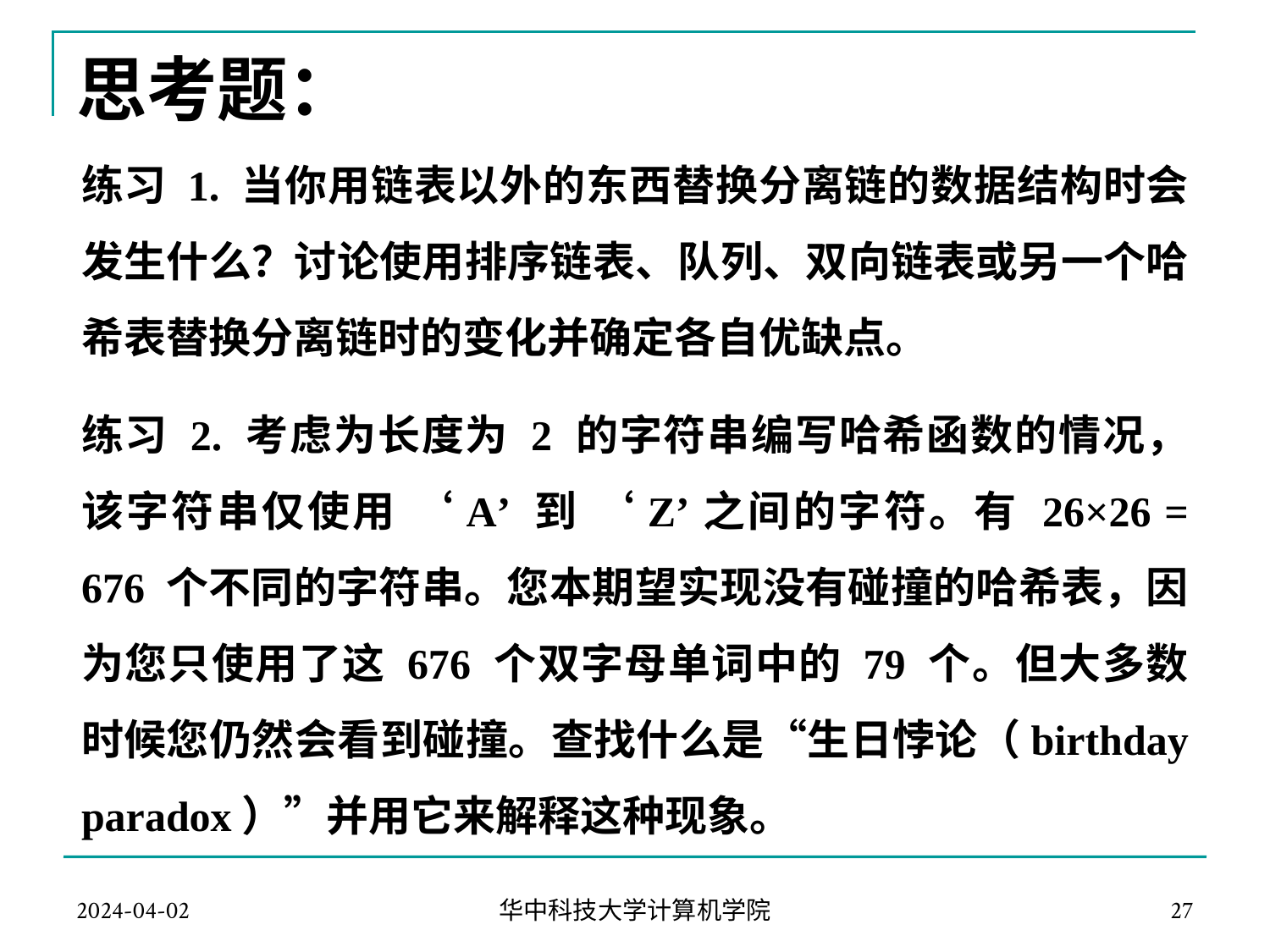

# 思考题：
练习 1. 当你用链表以外的东西替换分离链的数据结构时会发生什么？讨论使用排序链表、队列、双向链表或另一个哈希表替换分离链时的变化并确定各自优缺点。
练习 2. 考虑为长度为 2 的字符串编写哈希函数的情况，该字符串仅使用 ‘A’ 到 ‘Z’之间的字符。有 26×26 = 676 个不同的字符串。您本期望实现没有碰撞的哈希表，因为您只使用了这 676 个双字母单词中的 79 个。但大多数时候您仍然会看到碰撞。查找什么是“生日悖论（birthday paradox）”并用它来解释这种现象。

2024-04-02
华中科技大学计算机学院
27